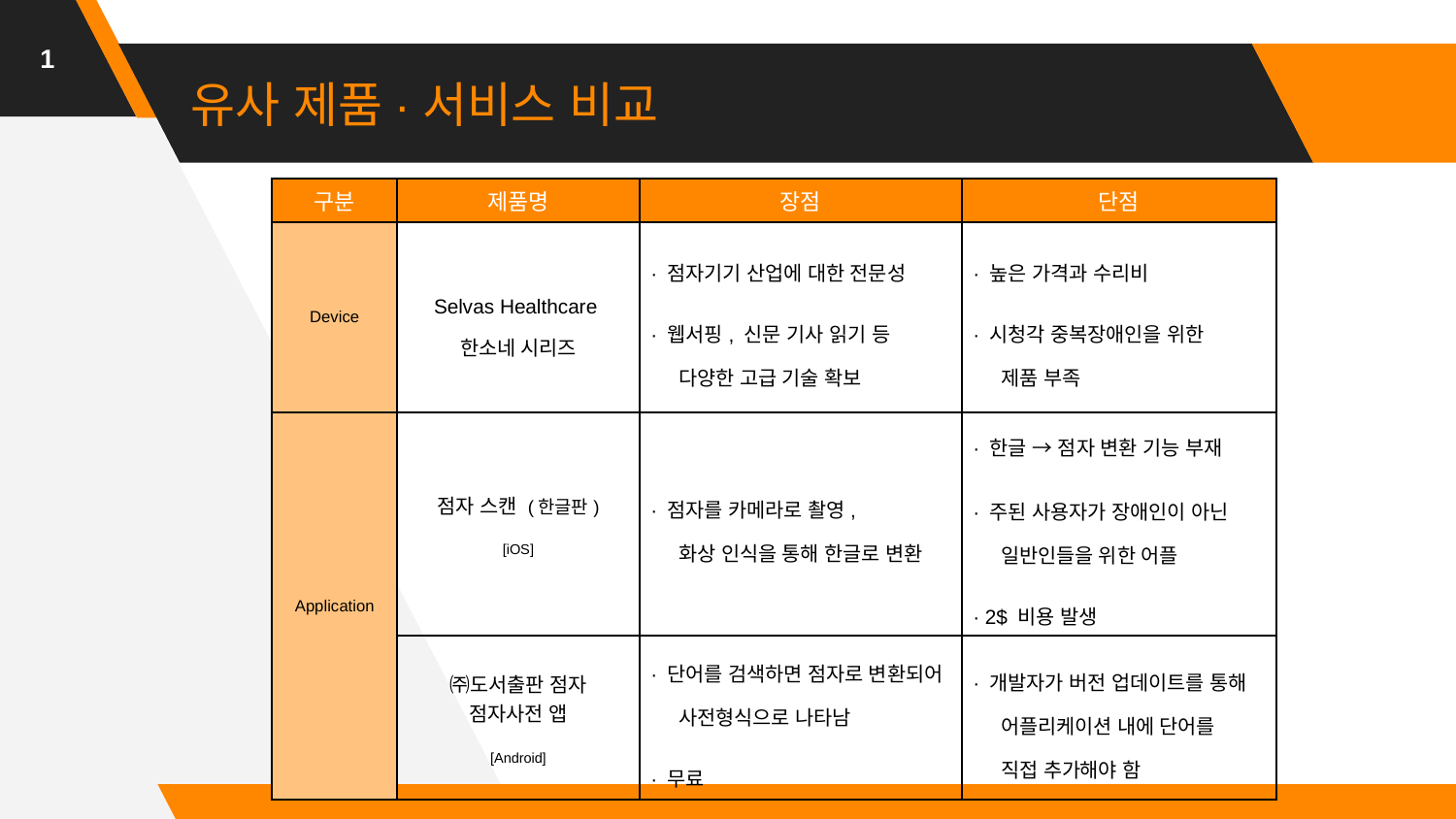

1
# 유사 제품·서비스 비교
| 구분 | 제품명 | 장점 | 단점 |
| --- | --- | --- | --- |
| Device | Selvas Healthcare 한소네 시리즈 | · 점자기기 산업에 대한 전문성 · 웹서핑, 신문 기사 읽기 등 다양한 고급 기술 확보 | · 높은 가격과 수리비 · 시청각 중복장애인을 위한 제품 부족 |
| Application | 점자 스캔 (한글판) [iOS] | · 점자를 카메라로 촬영, 화상 인식을 통해 한글로 변환 | · 한글 → 점자 변환 기능 부재 · 주된 사용자가 장애인이 아닌 일반인들을 위한 어플 · 2$ 비용 발생 |
|  | ㈜도서출판 점자 점자사전 앱 [Android] | · 단어를 검색하면 점자로 변환되어 사전형식으로 나타남 · 무료 | · 개발자가 버전 업데이트를 통해 어플리케이션 내에 단어를 직접 추가해야 함 |